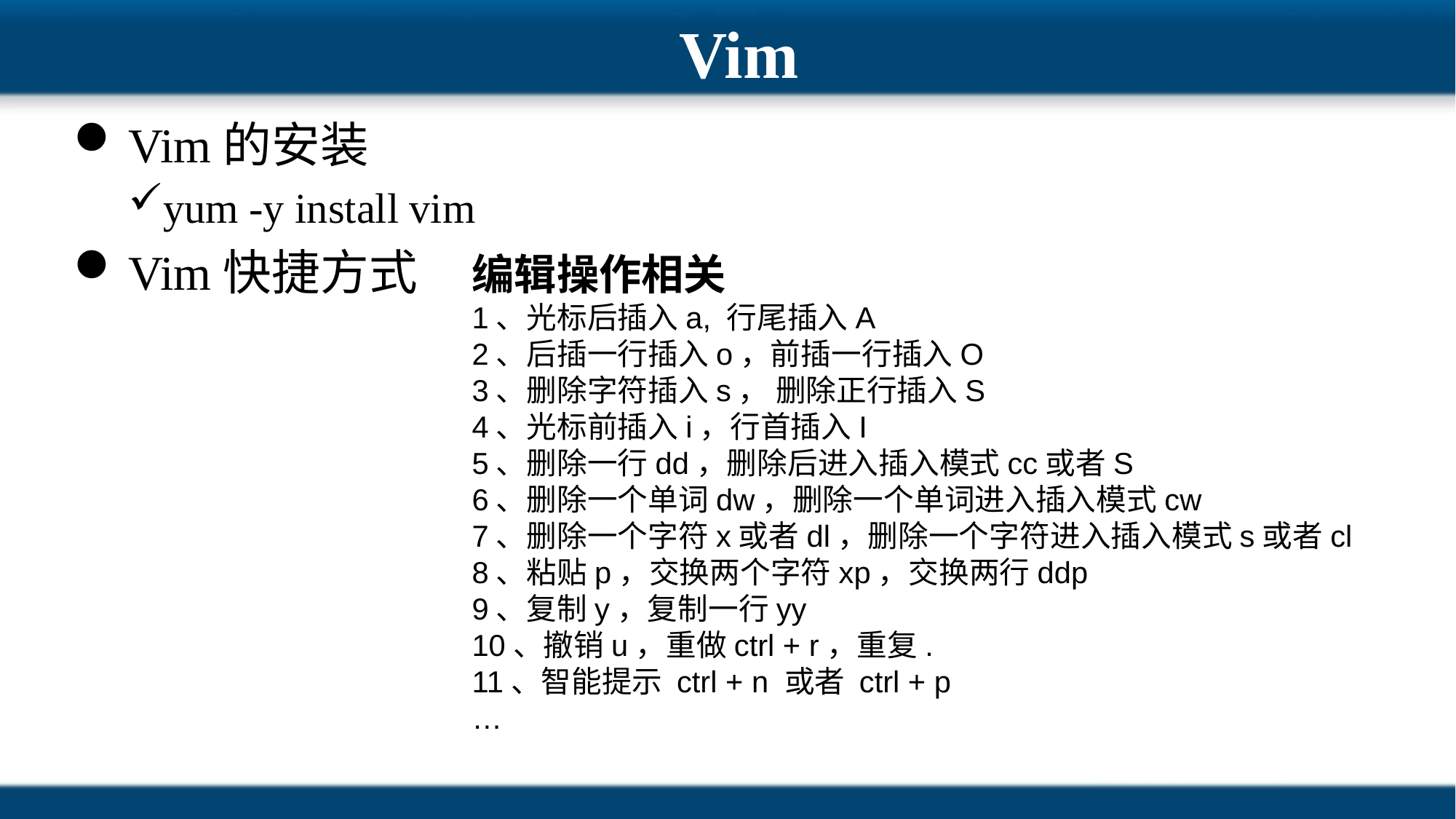

# Vim
Vim的安装
yum -y install vim
Vim快捷方式
编辑操作相关
1、光标后插入a, 行尾插入A
2、后插一行插入o，前插一行插入O
3、删除字符插入s， 删除正行插入S
4、光标前插入i，行首插入I
5、删除一行dd，删除后进入插入模式cc或者S
6、删除一个单词dw，删除一个单词进入插入模式cw
7、删除一个字符x或者dl，删除一个字符进入插入模式s或者cl
8、粘贴p，交换两个字符xp，交换两行ddp
9、复制y，复制一行yy
10、撤销u，重做ctrl + r，重复.
11、智能提示 ctrl + n 或者 ctrl + p
…